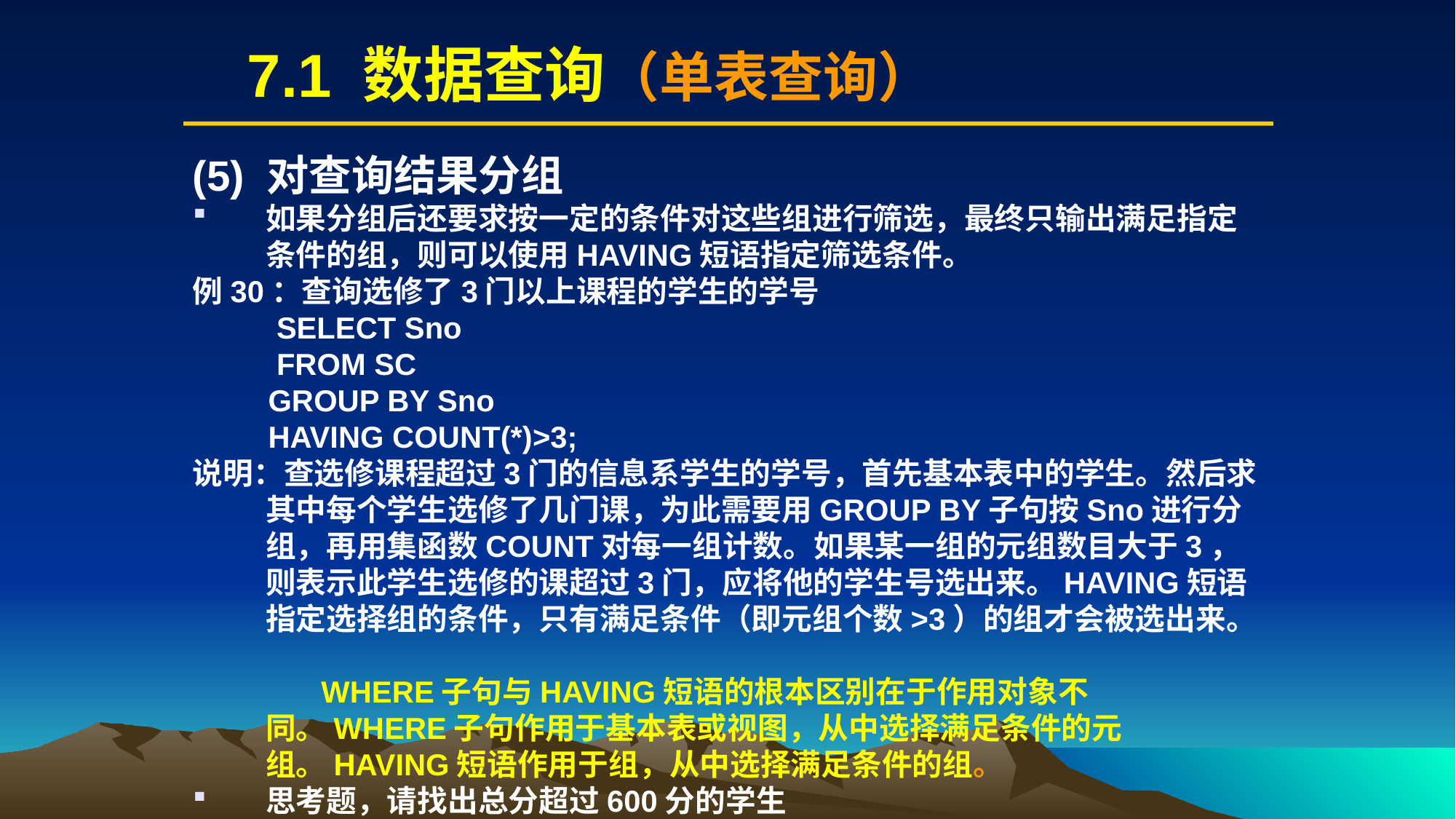

# 7.1 数据查询（单表查询）

(5) 对查询结果分组
如果分组后还要求按一定的条件对这些组进行筛选，最终只输出满足指定条件的组，则可以使用HAVING短语指定筛选条件。
例30：查询选修了3门以上课程的学生的学号
          SELECT Sno
          FROM SC
         GROUP BY Sno
         HAVING COUNT(*)>3;
说明：查选修课程超过3门的信息系学生的学号，首先基本表中的学生。然后求其中每个学生选修了几门课，为此需要用GROUP BY子句按Sno进行分组，再用集函数COUNT对每一组计数。如果某一组的元组数目大于3，则表示此学生选修的课超过3门，应将他的学生号选出来。HAVING短语指定选择组的条件，只有满足条件（即元组个数>3）的组才会被选出来。 　　
       WHERE子句与HAVING短语的根本区别在于作用对象不同。WHERE子句作用于基本表或视图，从中选择满足条件的元组。HAVING短语作用于组，从中选择满足条件的组。
思考题，请找出总分超过600分的学生